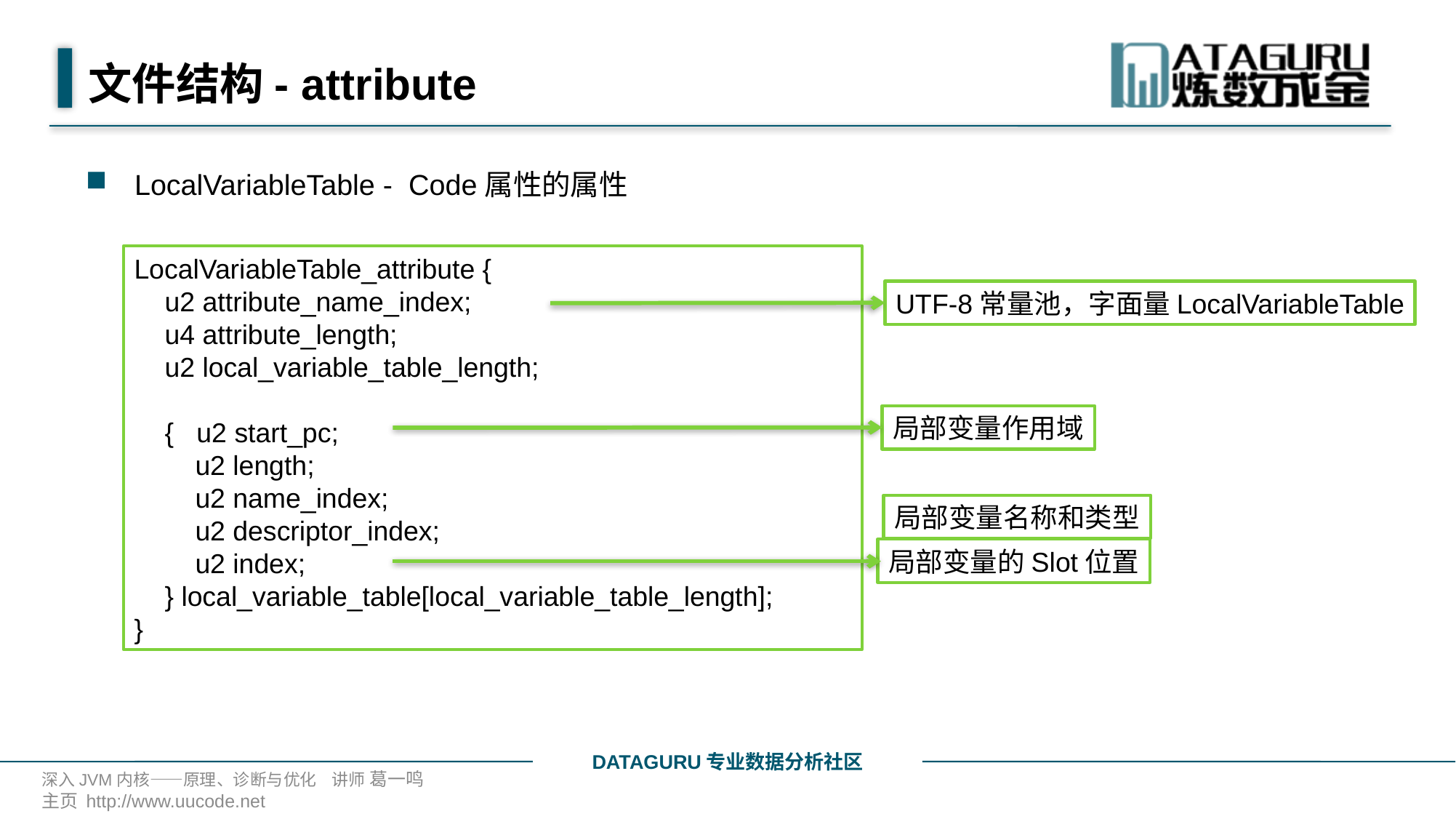

# 文件结构- attribute
LocalVariableTable -  Code属性的属性

LocalVariableTable_attribute {
    u2 attribute_name_index;
    u4 attribute_length;
    u2 local_variable_table_length;

    {   u2 start_pc;
        u2 length;
        u2 name_index;
        u2 descriptor_index;
        u2 index;
    } local_variable_table[local_variable_table_length];
}
UTF-8常量池，字面量LocalVariableTable
局部变量作用域
局部变量名称和类型
局部变量的Slot位置